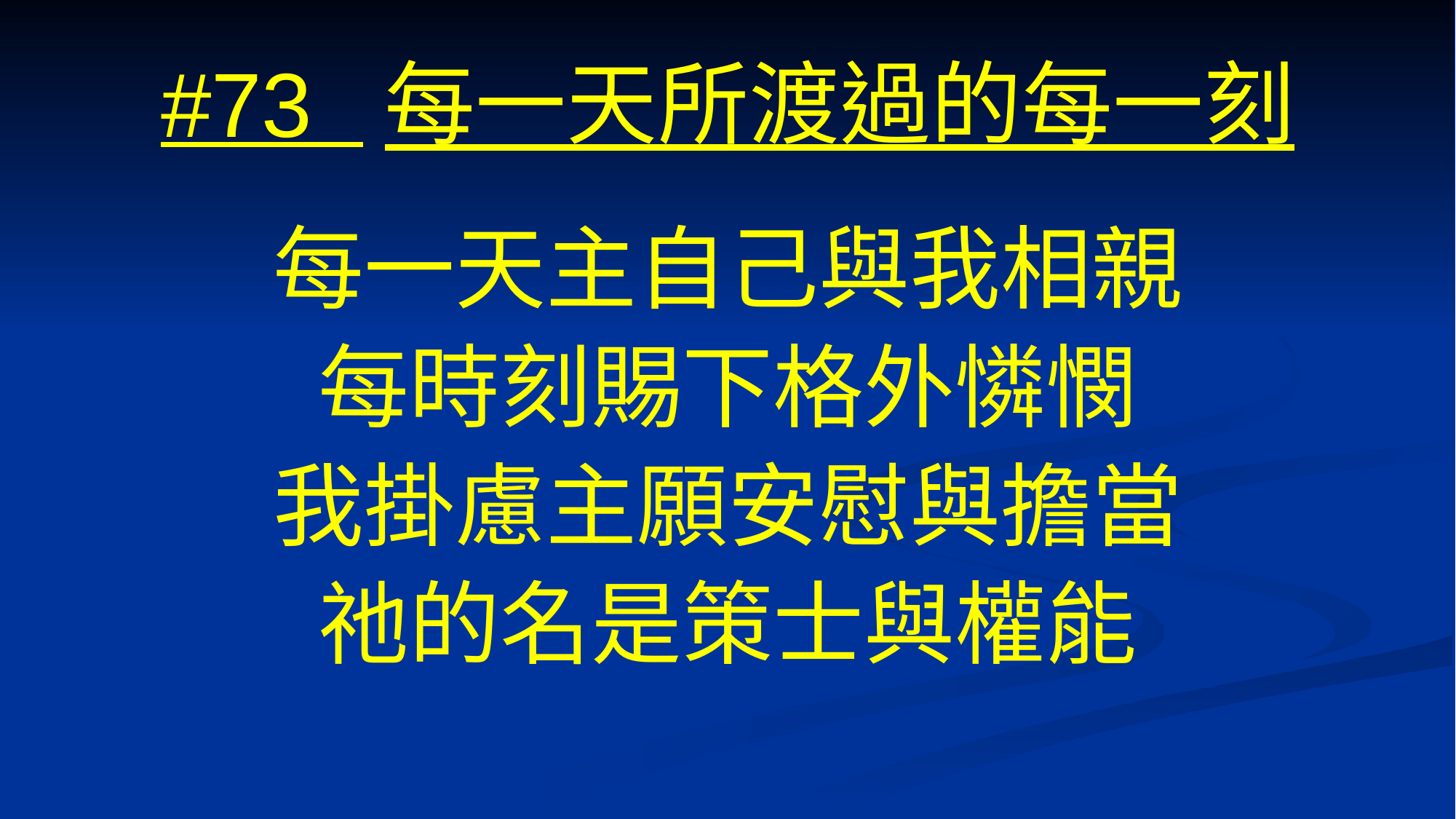

# #73  每一天所渡過的每一刻
每一天主自己與我相親
每時刻賜下格外憐憫
我掛慮主願安慰與擔當
祂的名是策士與權能